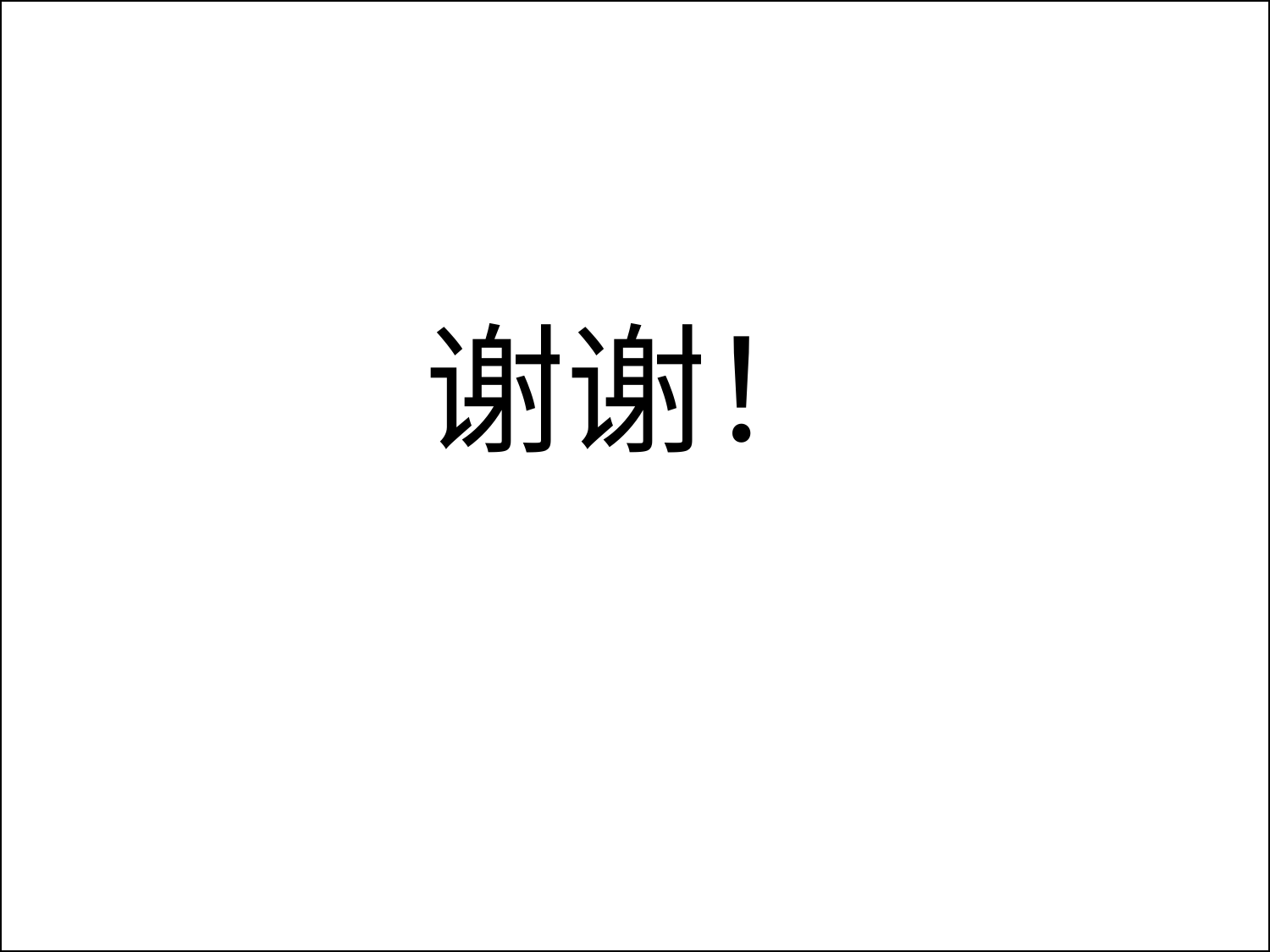

谢谢！
www.alcatel-lucent.com
50 | Presentation Title | Month 2011